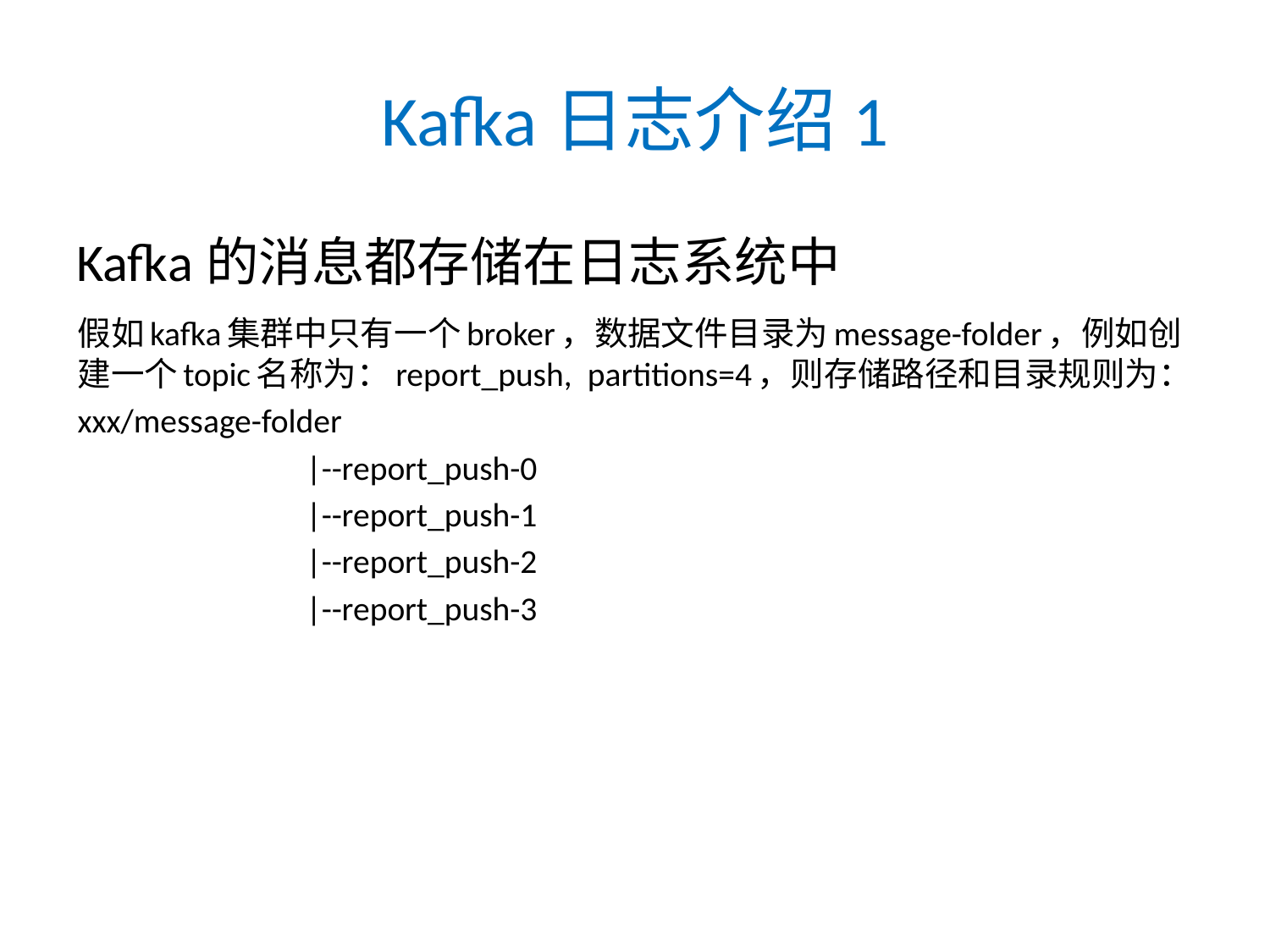

# Kafka日志介绍1
Kafka的消息都存储在日志系统中
假如kafka集群中只有一个broker，数据文件目录为message-folder，例如创建一个topic名称为：report_push,  partitions=4，则存储路径和目录规则为：
xxx/message-folder
                              |--report_push-0
                              |--report_push-1
                              |--report_push-2
                              |--report_push-3